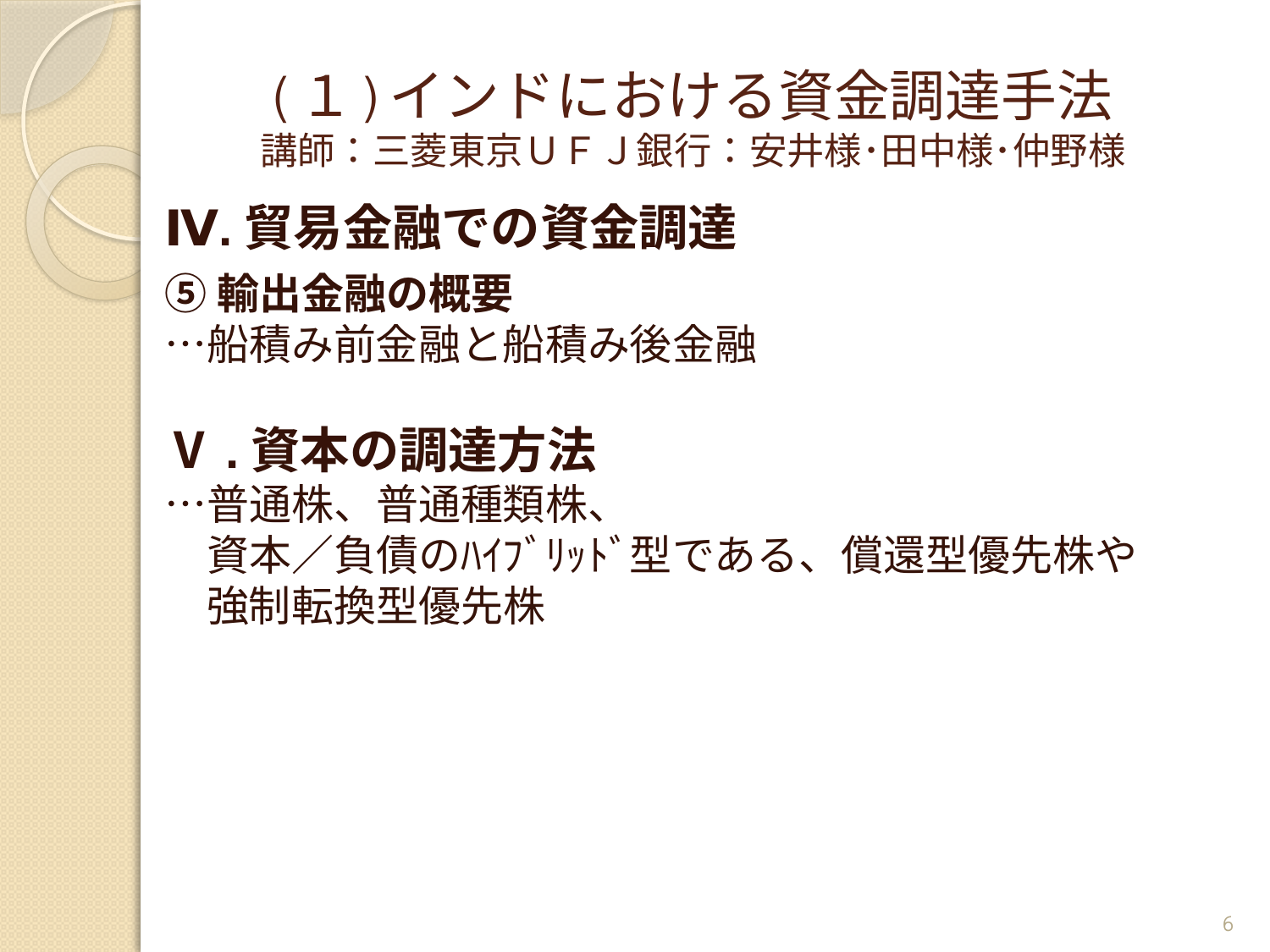

# (１)インドにおける資金調達手法 講師：三菱東京ＵＦＪ銀行：安井様･田中様･仲野様
Ⅳ.貿易金融での資金調達
⑤輸出金融の概要
…船積み前金融と船積み後金融
Ⅴ.資本の調達方法
…普通株、普通種類株、
　資本／負債のﾊｲﾌﾞﾘｯﾄﾞ型である、償還型優先株や
　強制転換型優先株
6